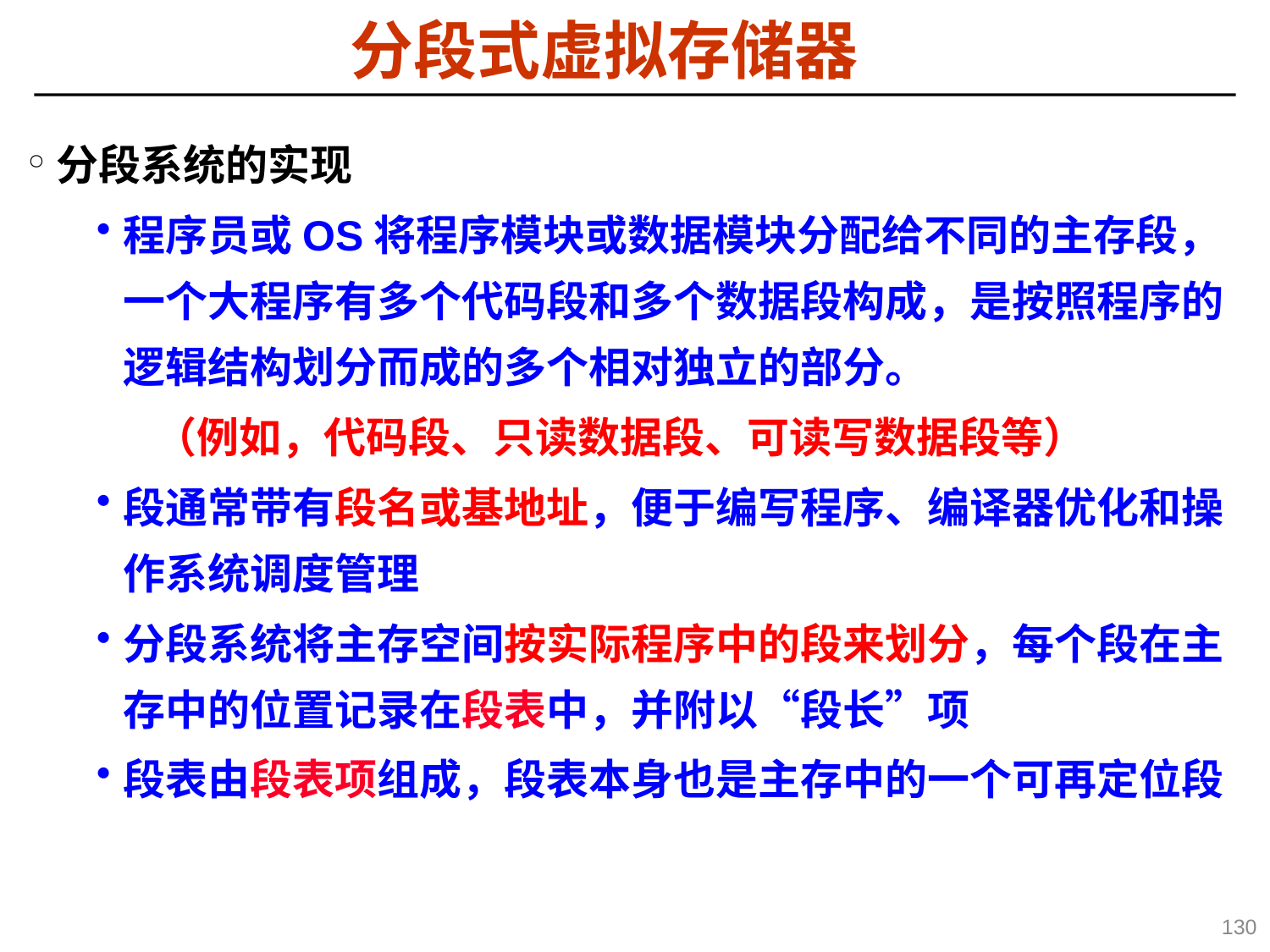

分段式虚拟存储器

分段系统的实现
程序员或OS将程序模块或数据模块分配给不同的主存段，一个大程序有多个代码段和多个数据段构成，是按照程序的逻辑结构划分而成的多个相对独立的部分。
     （例如，代码段、只读数据段、可读写数据段等）
段通常带有段名或基地址，便于编写程序、编译器优化和操作系统调度管理
分段系统将主存空间按实际程序中的段来划分，每个段在主存中的位置记录在段表中，并附以“段长”项
段表由段表项组成，段表本身也是主存中的一个可再定位段
130